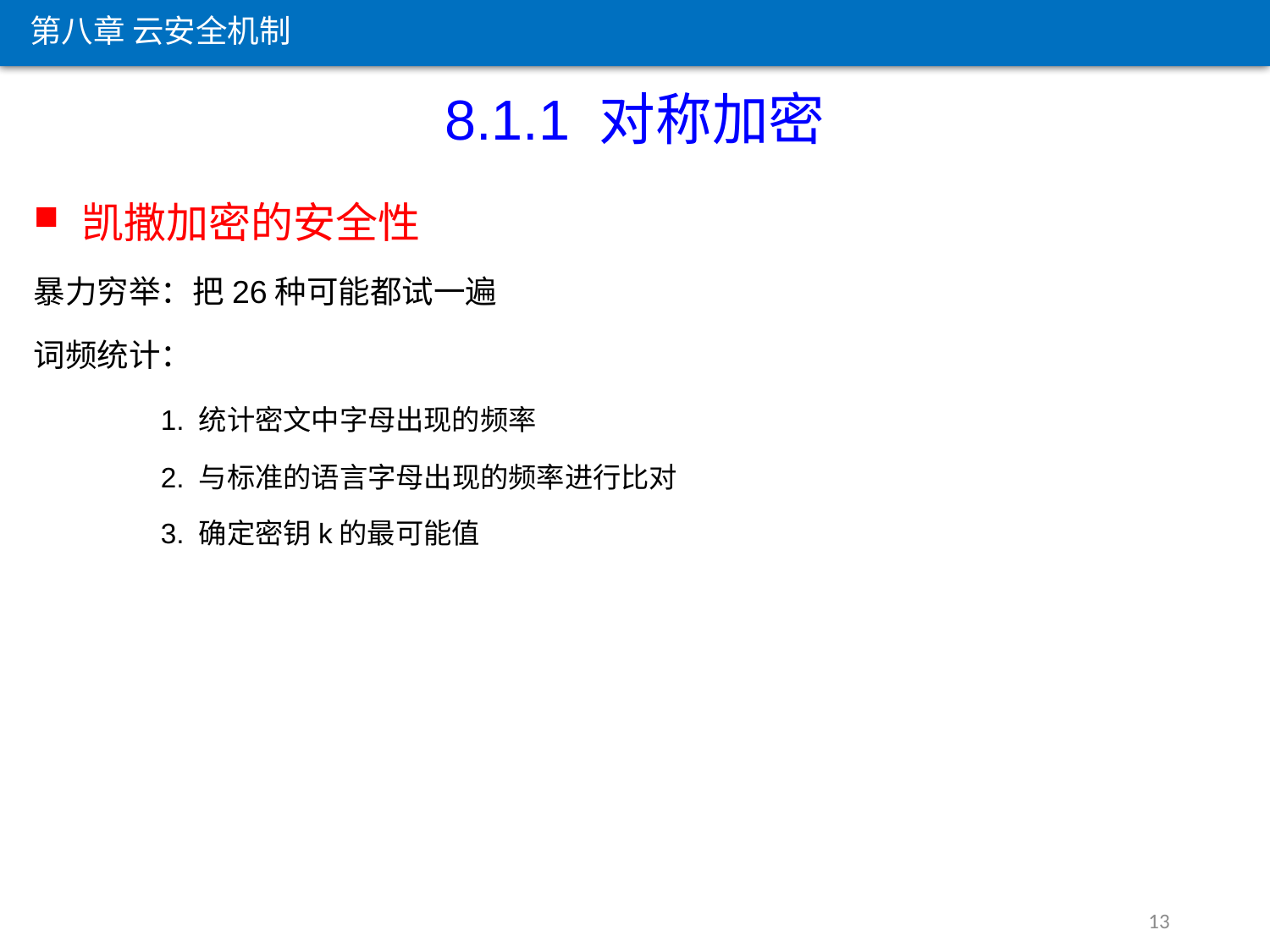

第八章 云安全机制
8.1.1 对称加密
凯撒加密的安全性
暴力穷举：把26种可能都试一遍
词频统计：
 	1. 统计密文中字母出现的频率
 	2. 与标准的语言字母出现的频率进行比对
 	3. 确定密钥k的最可能值

13